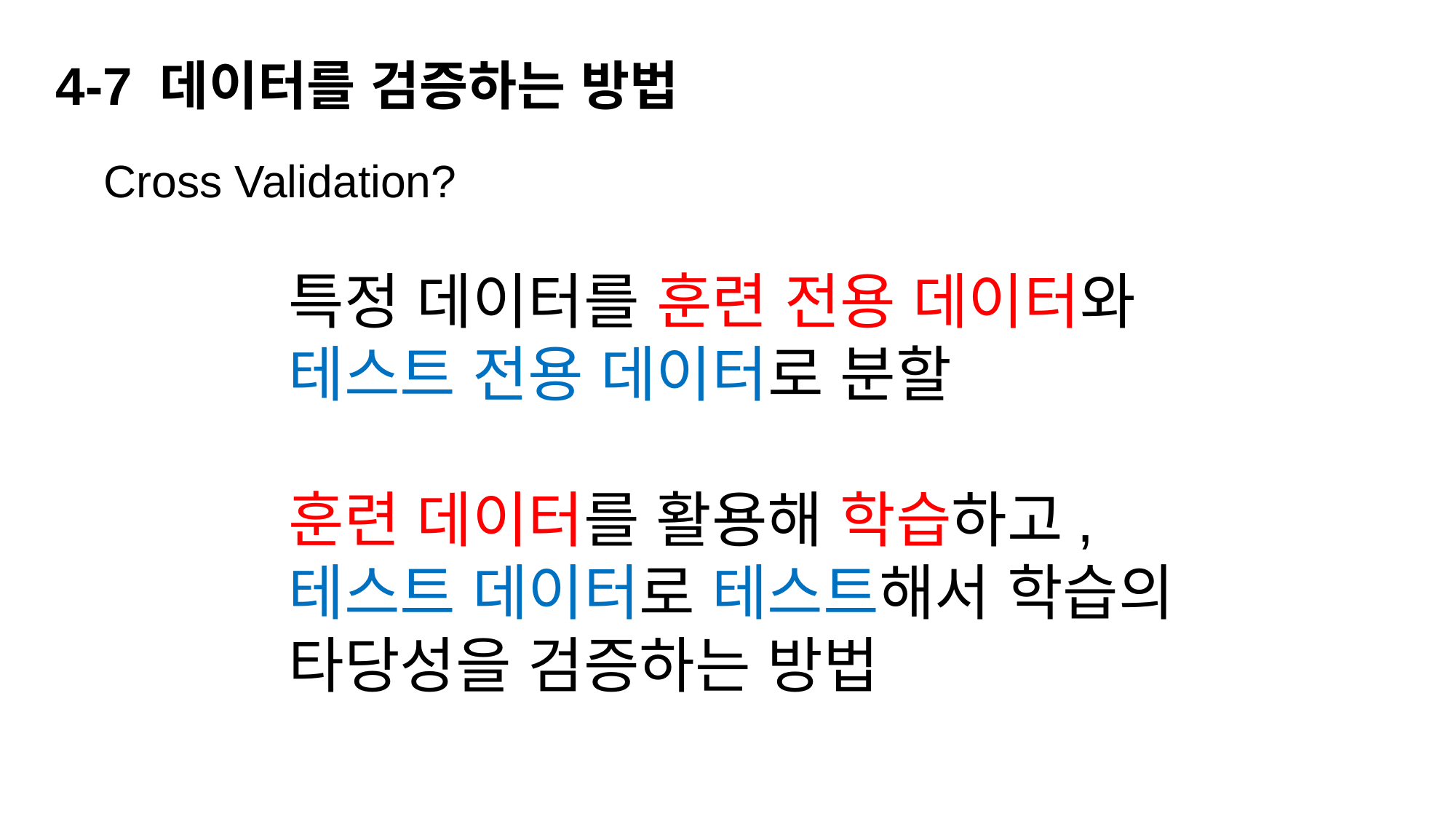

4-7 데이터를 검증하는 방법
Cross Validation?
특정 데이터를 훈련 전용 데이터와 테스트 전용 데이터로 분할

훈련 데이터를 활용해 학습하고, 테스트 데이터로 테스트해서 학습의 타당성을 검증하는 방법